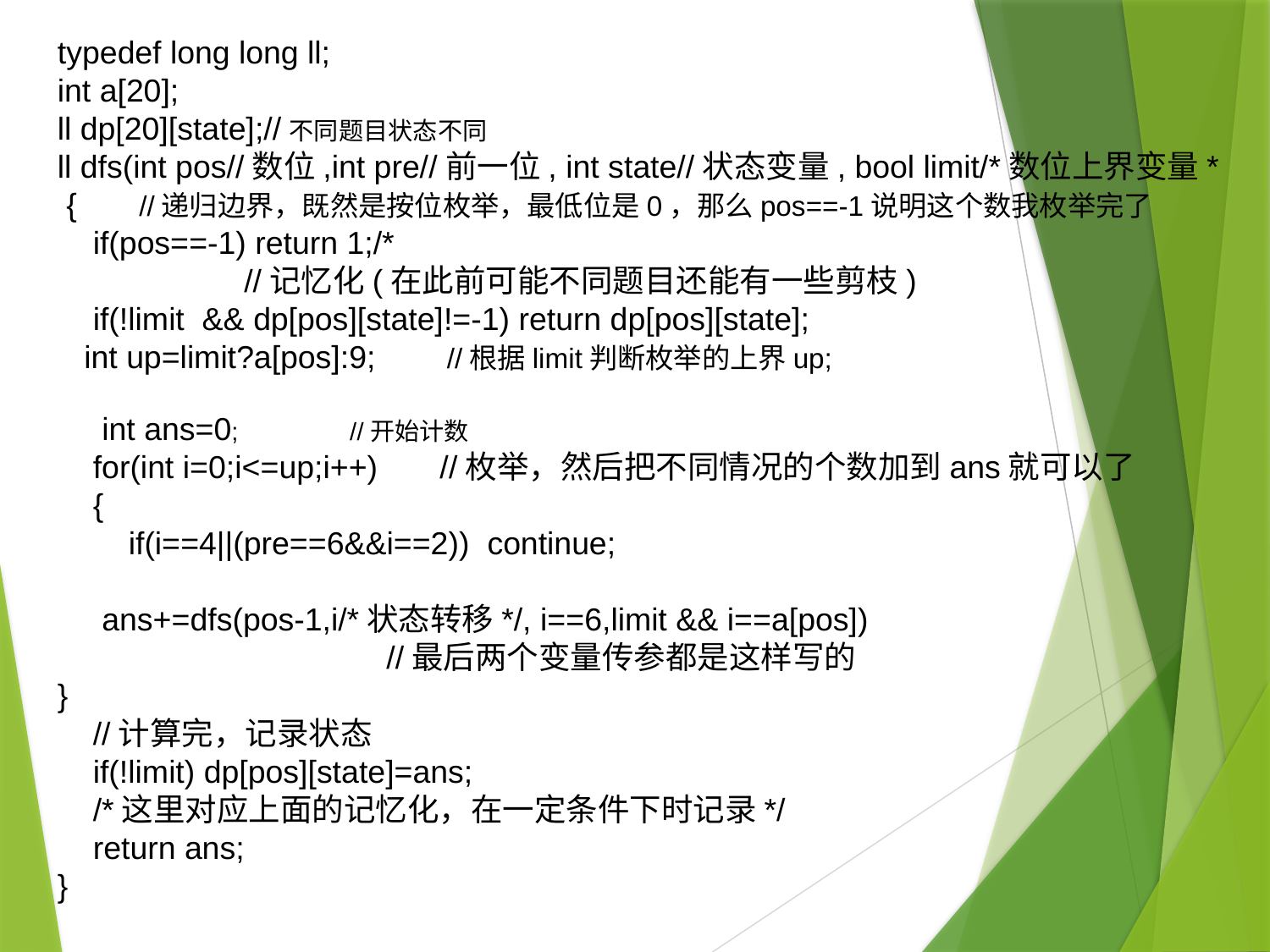

typedef long long ll;
int a[20];
ll dp[20][state];//不同题目状态不同
ll dfs(int pos//数位,int pre//前一位, int state//状态变量, bool limit/*数位上界变量*
 {       //递归边界，既然是按位枚举，最低位是0，那么pos==-1说明这个数我枚举完了
    if(pos==-1) return 1;/*
                     //记忆化(在此前可能不同题目还能有一些剪枝)
    if(!limit  && dp[pos][state]!=-1) return dp[pos][state];
   int up=limit?a[pos]:9;        //根据limit判断枚举的上界up;

     int ans=0;                //开始计数
    for(int i=0;i<=up;i++)       //枚举，然后把不同情况的个数加到ans就可以了
    {
        if(i==4||(pre==6&&i==2))  continue;

     ans+=dfs(pos-1,i/*状态转移*/, i==6,limit && i==a[pos])
                                     //最后两个变量传参都是这样写的
}
    //计算完，记录状态
    if(!limit) dp[pos][state]=ans;
    /*这里对应上面的记忆化，在一定条件下时记录*/
    return ans;
}